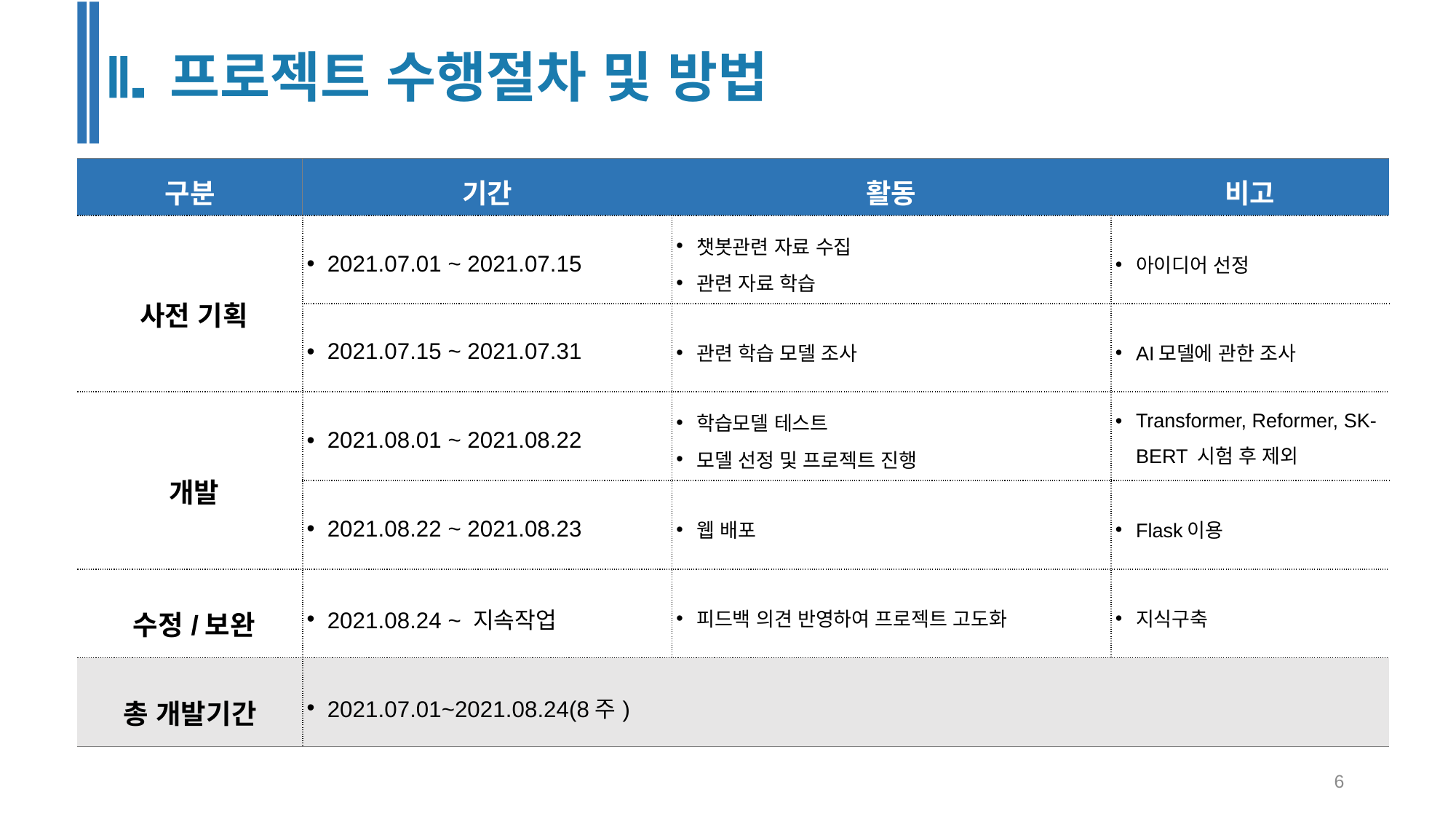

Ⅱ. 프로젝트 수행절차 및 방법
| 구분 | 기간 | 활동 | 비고 |
| --- | --- | --- | --- |
| 사전 기획 | 2021.07.01 ~ 2021.07.15 | 챗봇관련 자료 수집 관련 자료 학습 | 아이디어 선정 |
|  | 2021.07.15 ~ 2021.07.31 | 관련 학습 모델 조사 | AI모델에 관한 조사 |
| 개발 | 2021.08.01 ~ 2021.08.22 | 학습모델 테스트 모델 선정 및 프로젝트 진행 | Transformer, Reformer, SK-BERT 시험 후 제외 |
|  | 2021.08.22 ~ 2021.08.23 | 웹 배포 | Flask이용 |
| 수정/보완 | 2021.08.24 ~ 지속작업 | 피드백 의견 반영하여 프로젝트 고도화 | 지식구축 |
| 총 개발기간 | 2021.07.01~2021.08.24(8주) |  |  |
6